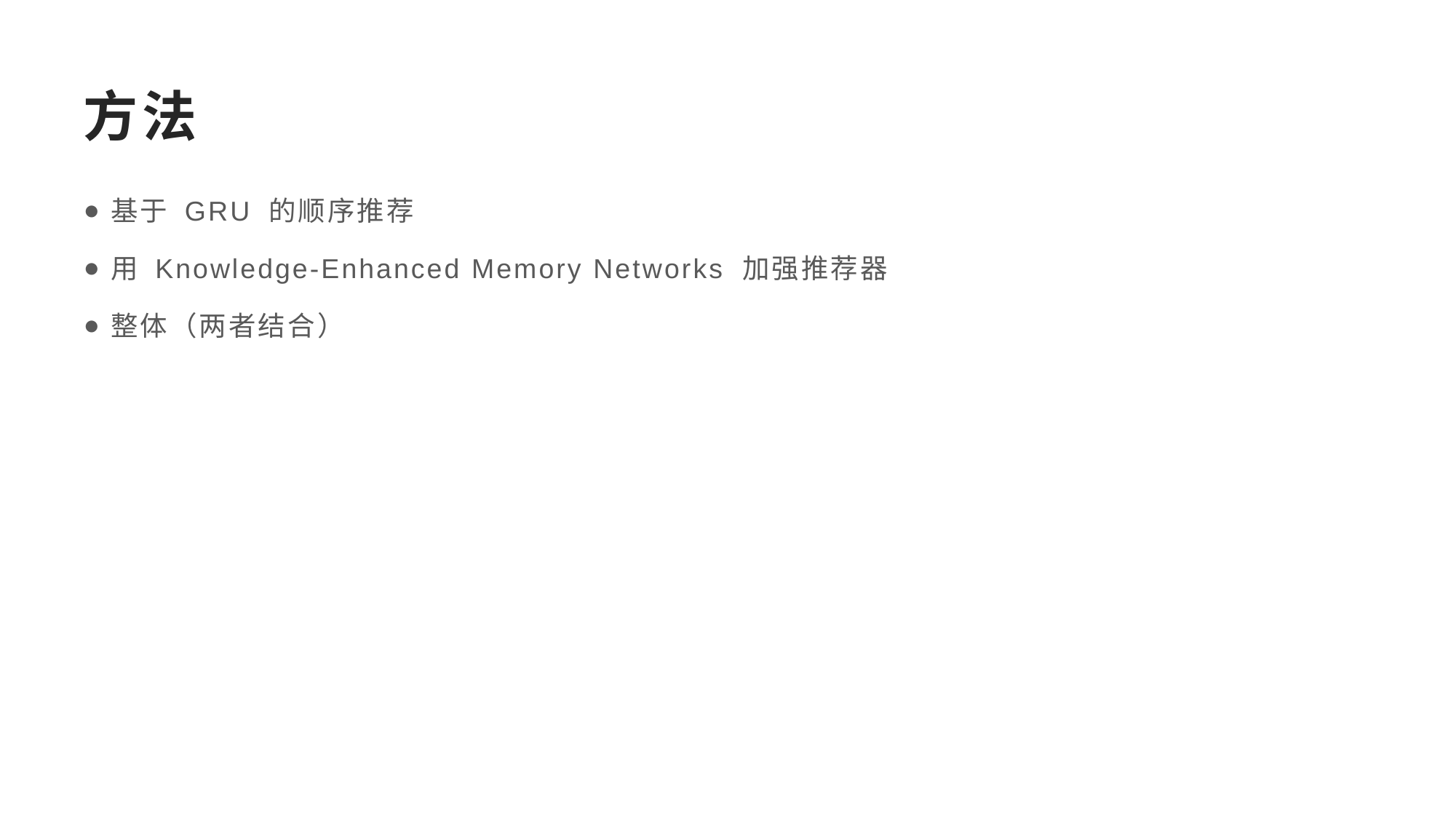

# 方法
基于 GRU 的顺序推荐
用 Knowledge-Enhanced Memory Networks 加强推荐器
整体（两者结合）